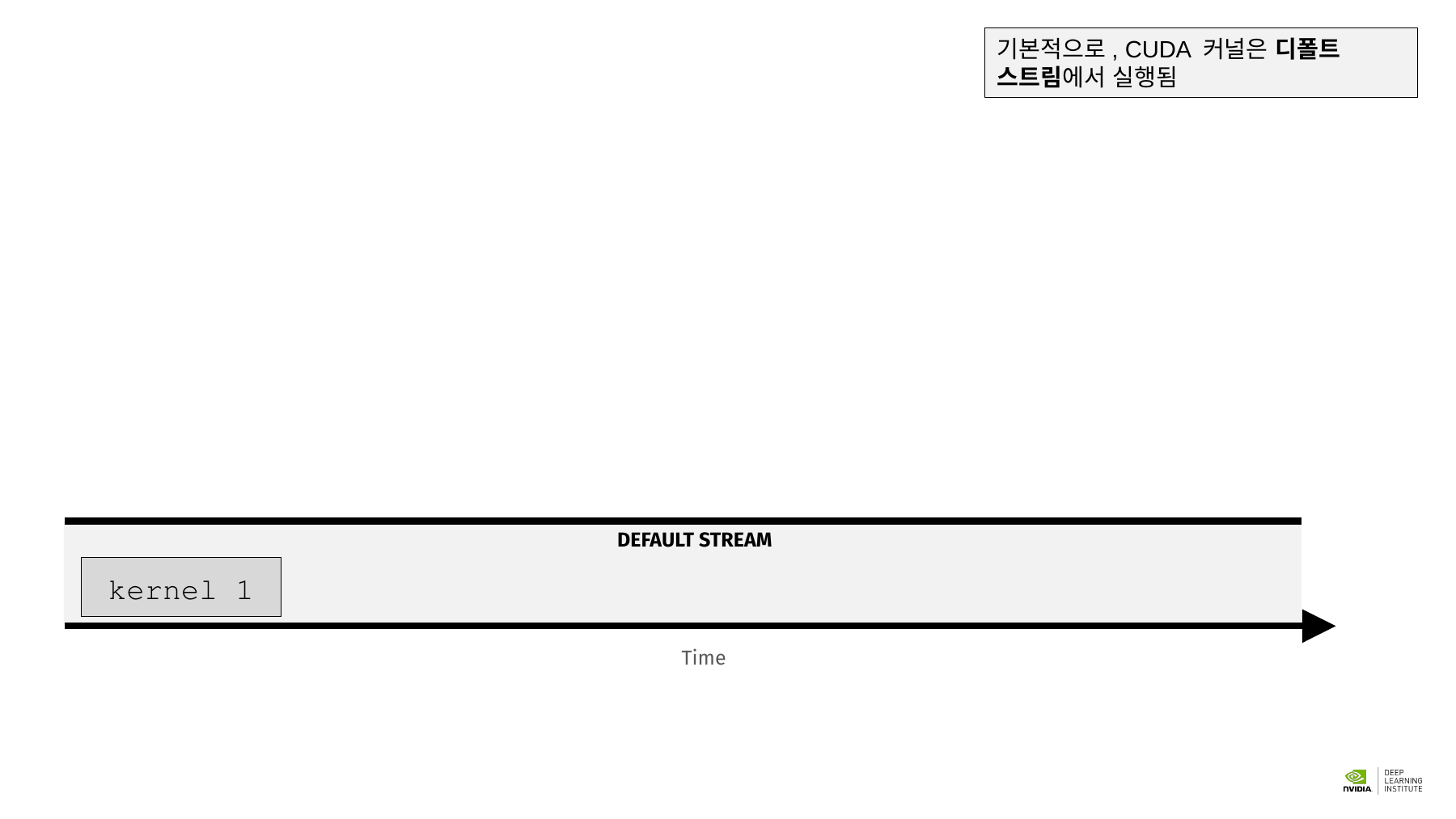

기본적으로, CUDA 커널은 디폴트 스트림에서 실행됨

# DEFAULT STREAM
kernel 1
Time